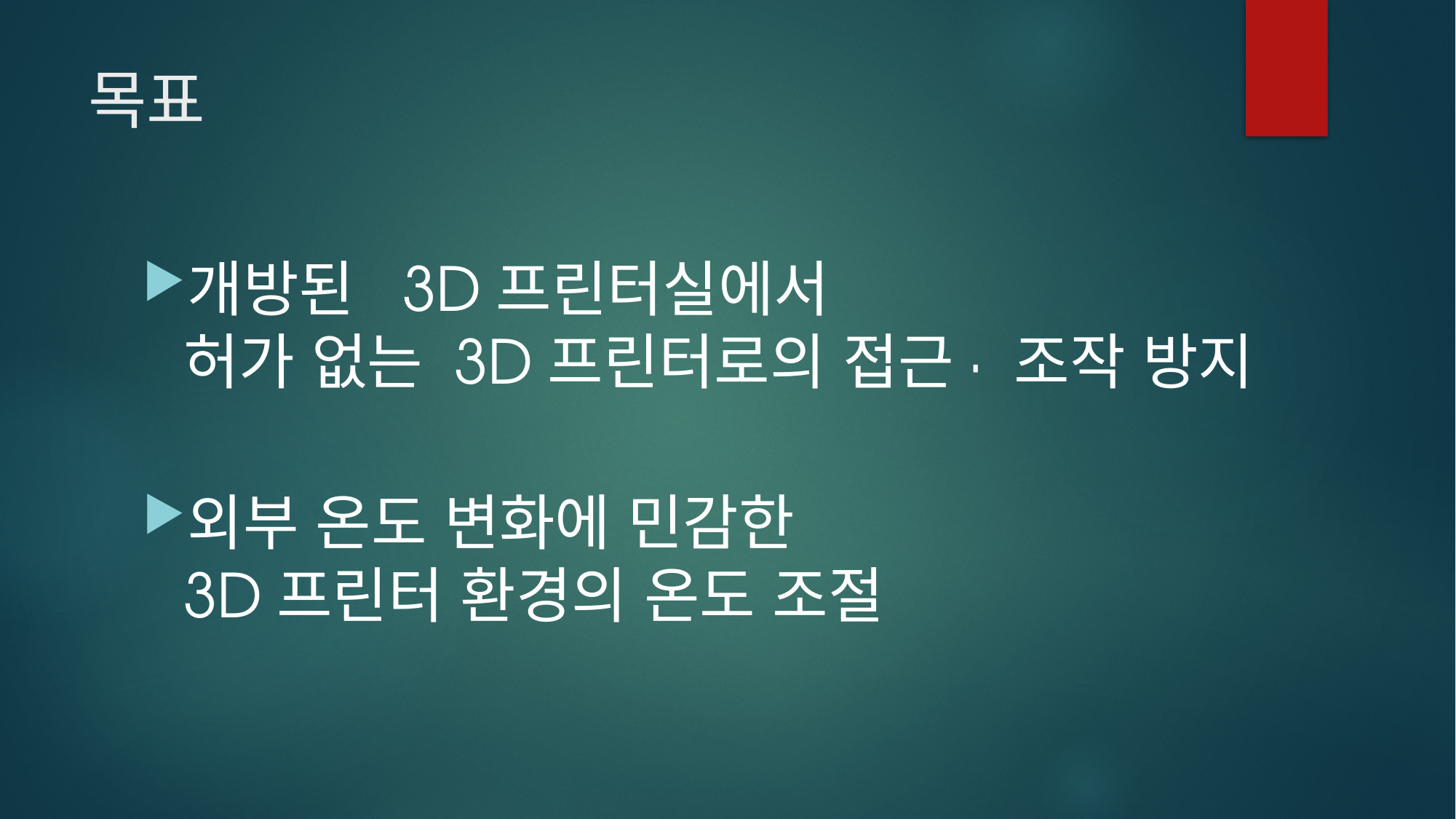

# 목표
개방된  3D프린터실에서
허가 없는 3D프린터로의 접근· 조작 방지
외부 온도 변화에 민감한
3D프린터 환경의 온도 조절